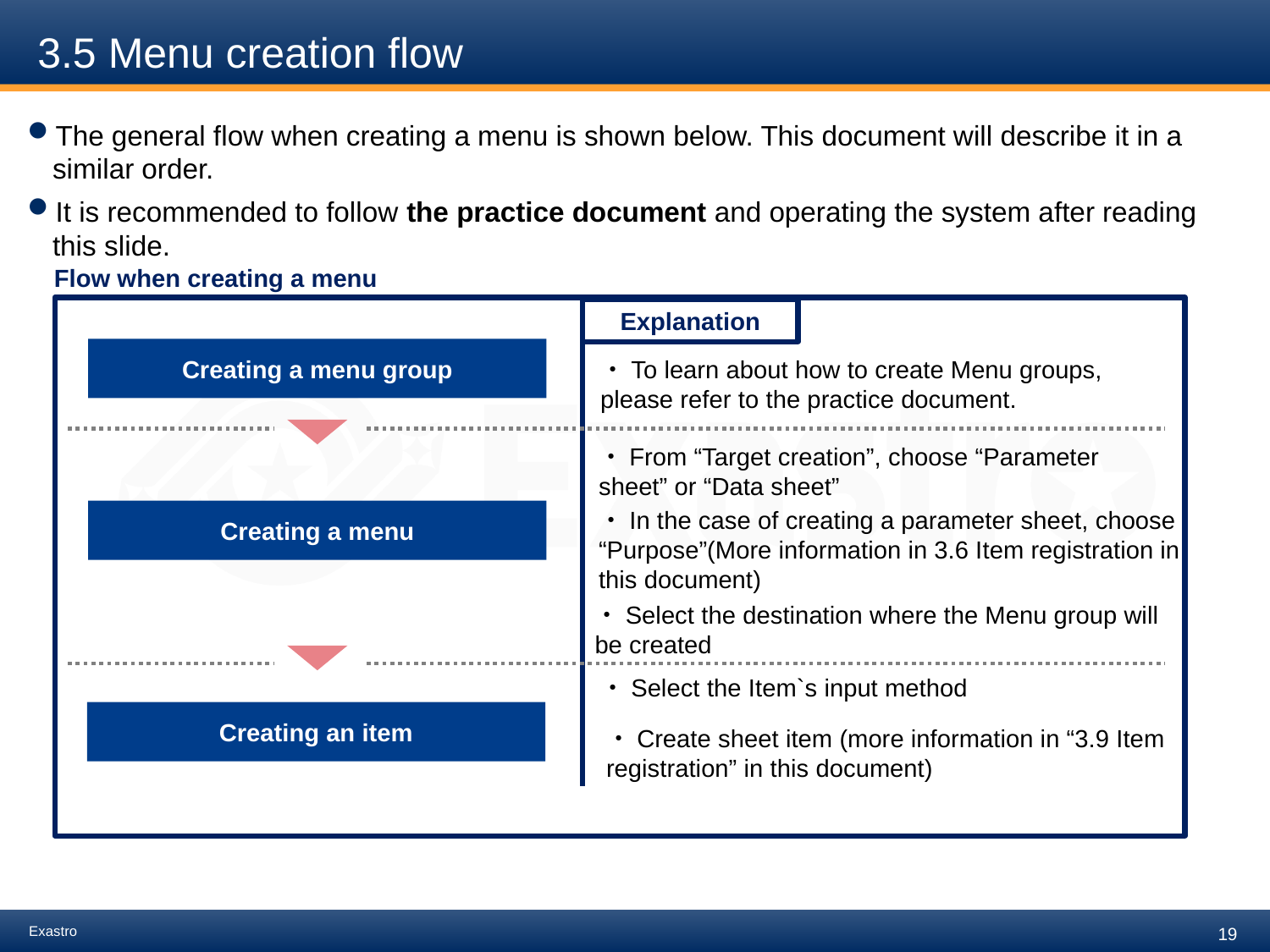

# 3.5 Menu creation flow
The general flow when creating a menu is shown below. This document will describe it in a similar order.
It is recommended to follow the practice document and operating the system after reading this slide.

Flow when creating a menu

Explanation
Creating a menu group
・To learn about how to create Menu groups, please refer to the practice document.

・From “Target creation”, choose “Parameter sheet” or “Data sheet”
・In the case of creating a parameter sheet, choose “Purpose”(More information in 3.6 Item registration in this document)
Creating a menu
・Select the destination where the Menu group will be created

・Select the Item`s input method
Creating an item
・Create sheet item (more information in “3.9 Item registration” in this document)